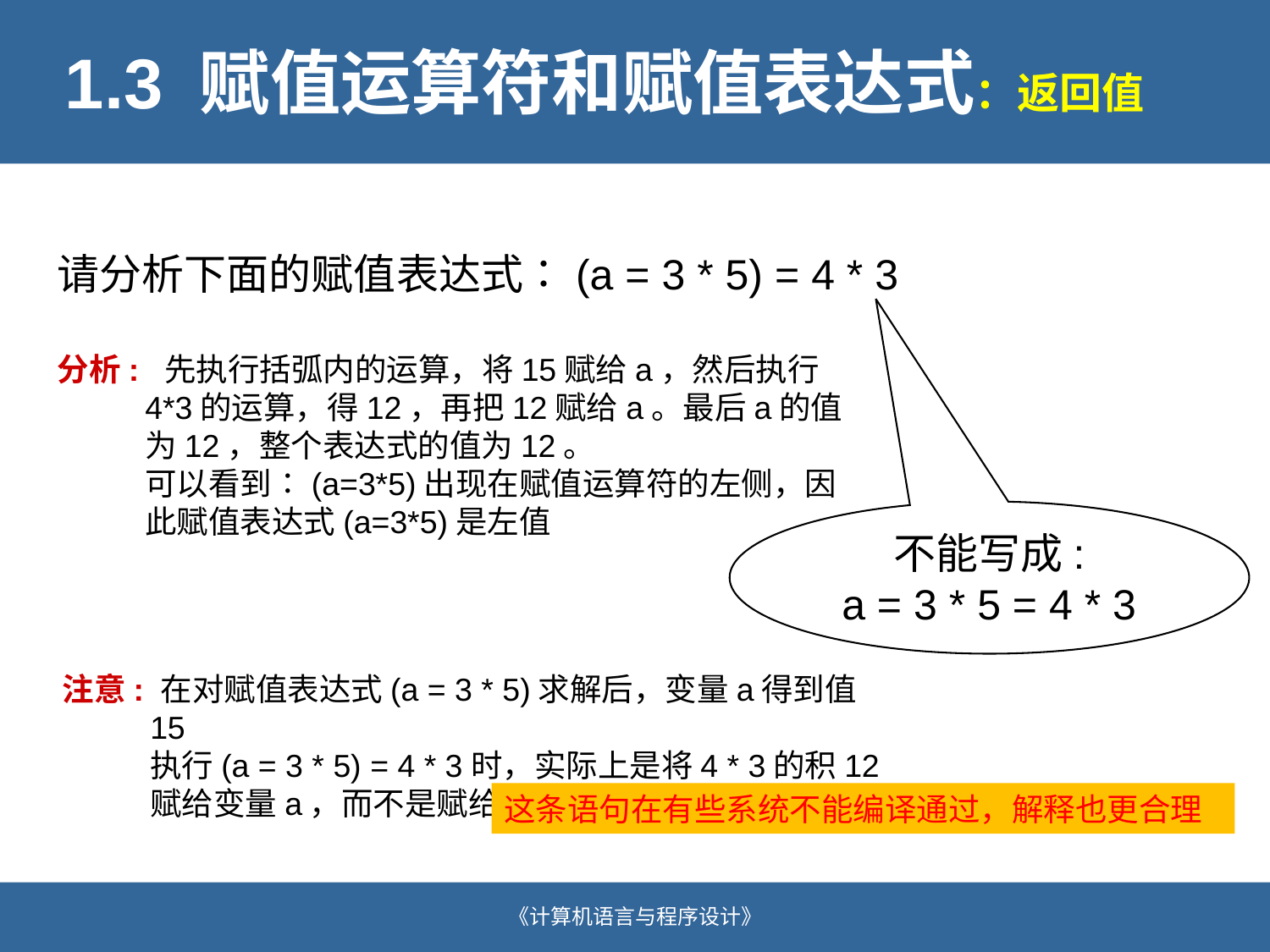

# 1.3 赋值运算符和赋值表达式：返回值
请分析下面的赋值表达式∶(a = 3 * 5) = 4 * 3
分析:  先执行括弧内的运算，将15赋给a，然后执行4*3的运算，得12，再把12赋给a。最后a的值为12，整个表达式的值为12。
可以看到∶(a=3*5)出现在赋值运算符的左侧，因此赋值表达式(a=3*5)是左值
不能写成:
a = 3 * 5 = 4 * 3
注意: 在对赋值表达式(a = 3 * 5)求解后，变量a得到值15
执行(a = 3 * 5) = 4 * 3时，实际上是将4 * 3的积12赋给变量a，而不是赋给3 * 5。
这条语句在有些系统不能编译通过，解释也更合理

《计算机语言与程序设计》
33